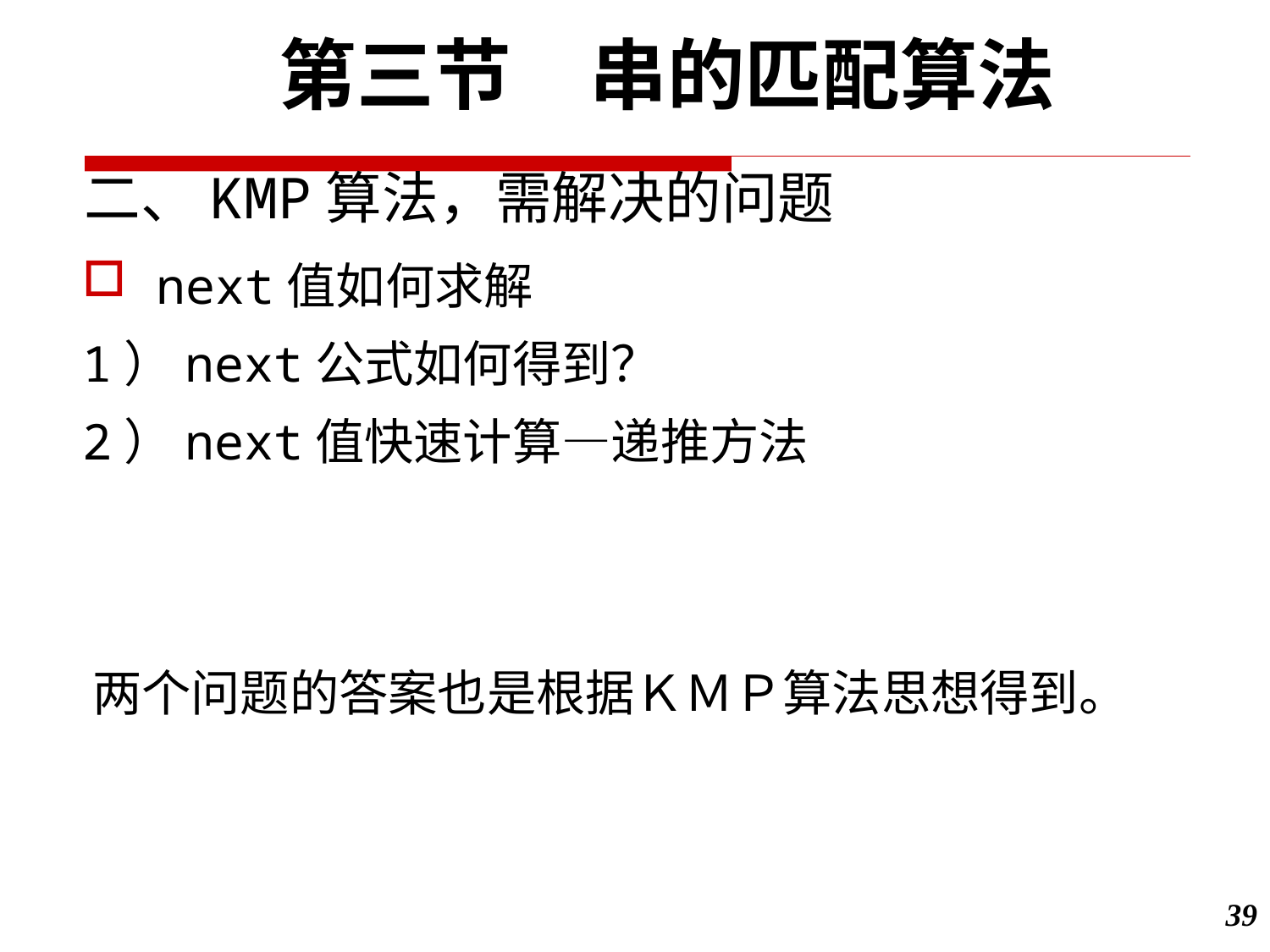

第三节　串的匹配算法
二、KMP算法，需解决的问题
 next值如何求解
1）next公式如何得到？
2）next值快速计算—递推方法
两个问题的答案也是根据ＫＭＰ算法思想得到。
39